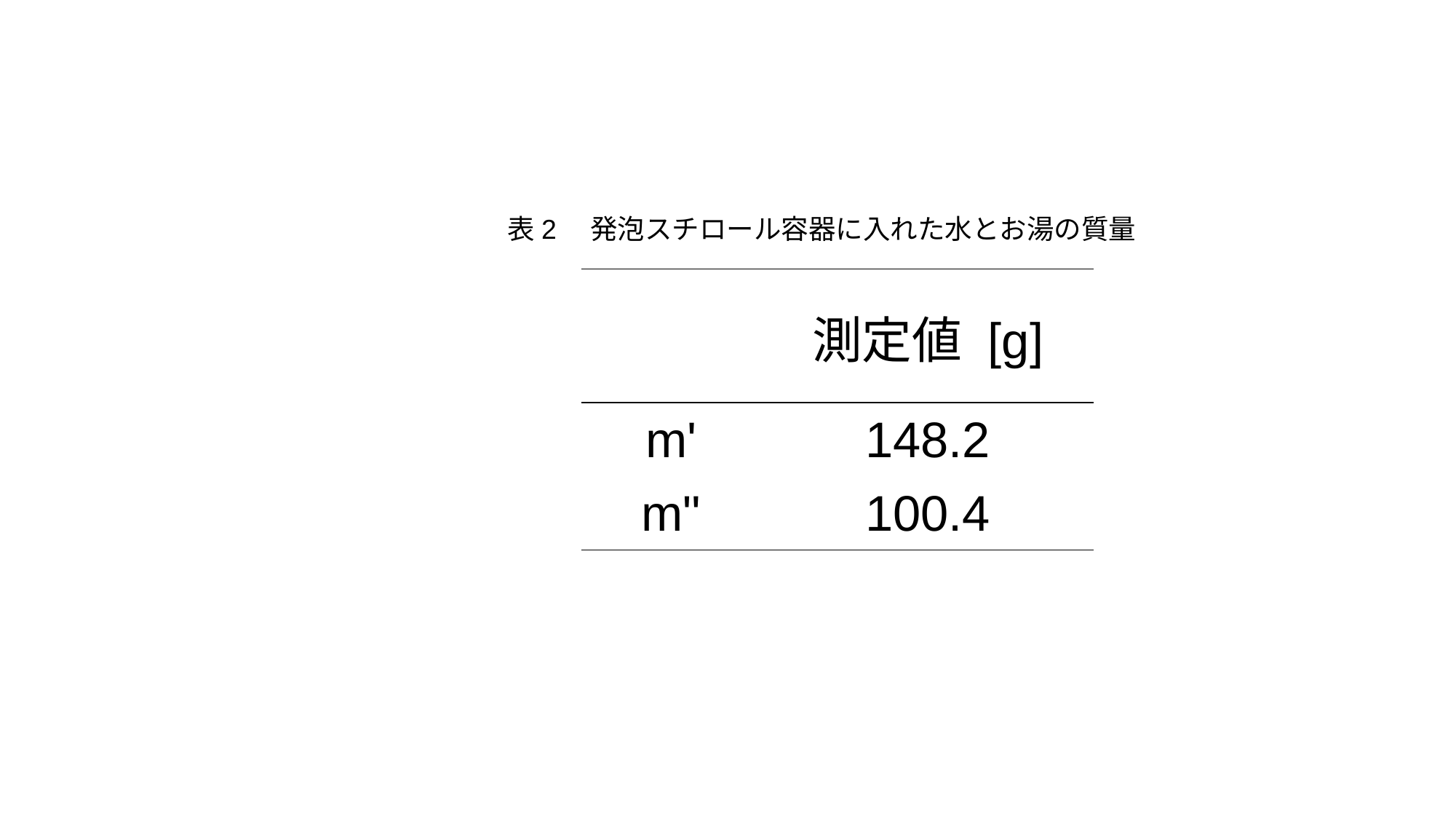

表2　発泡スチロール容器に入れた水とお湯の質量
|  | 測定値 [g] |
| --- | --- |
| m' | 148.2 |
| m" | 100.4 |